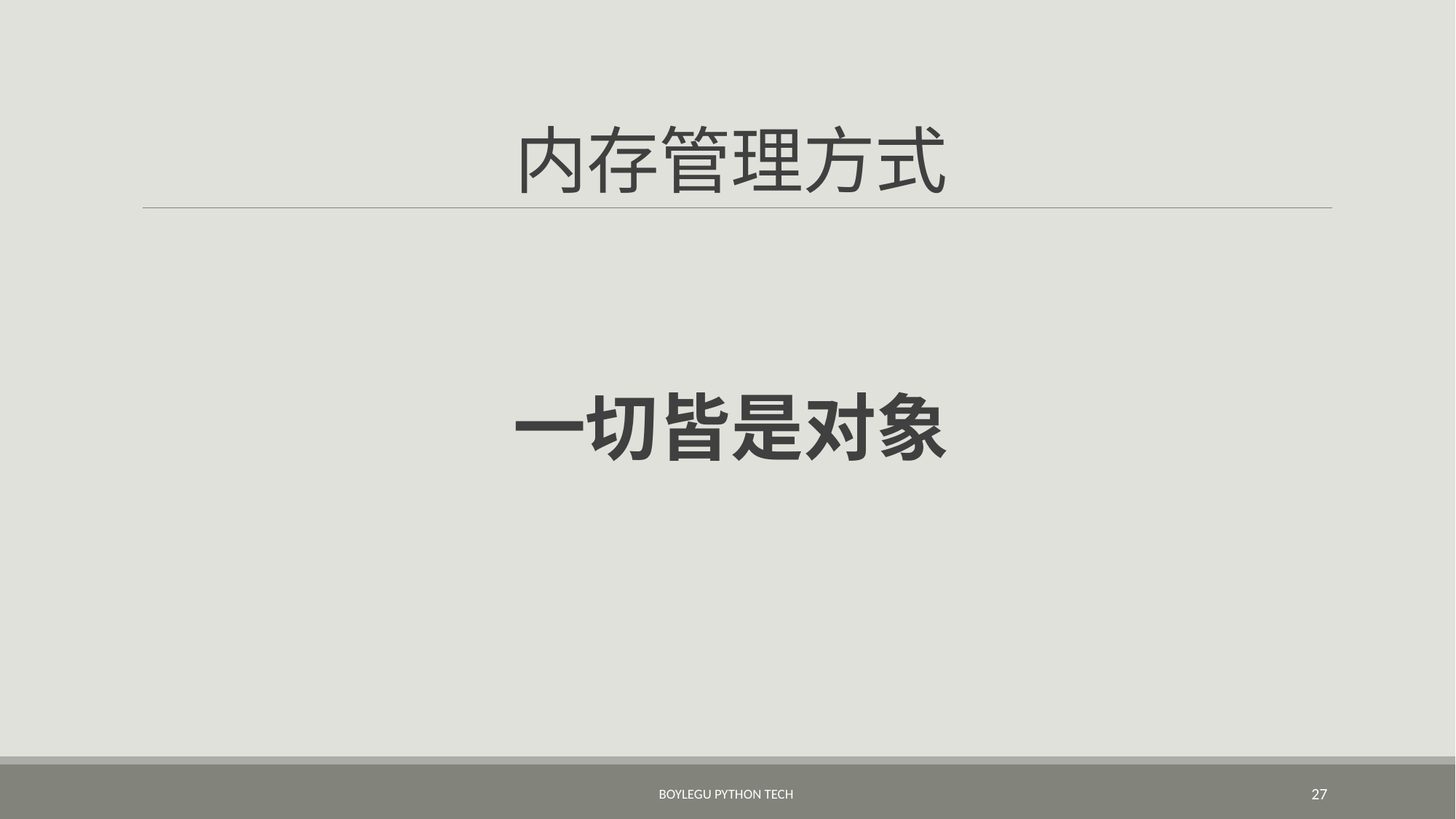

# 内存管理方式

一切皆是对象

BoyleGu Python Tech
27